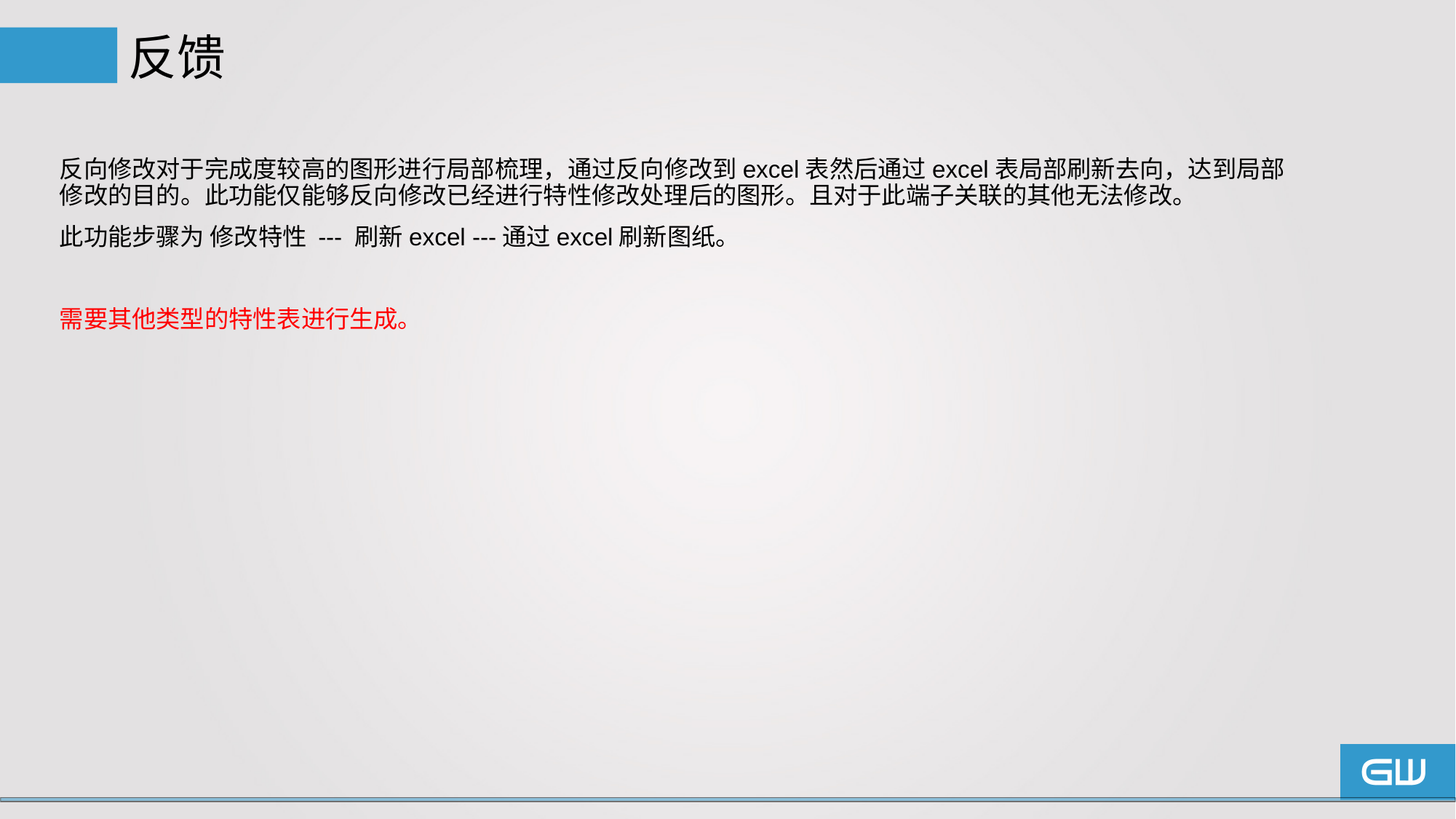

# 反馈
反向修改对于完成度较高的图形进行局部梳理，通过反向修改到excel表然后通过excel表局部刷新去向，达到局部修改的目的。此功能仅能够反向修改已经进行特性修改处理后的图形。且对于此端子关联的其他无法修改。
此功能步骤为 修改特性 --- 刷新excel ---通过excel刷新图纸。

需要其他类型的特性表进行生成。